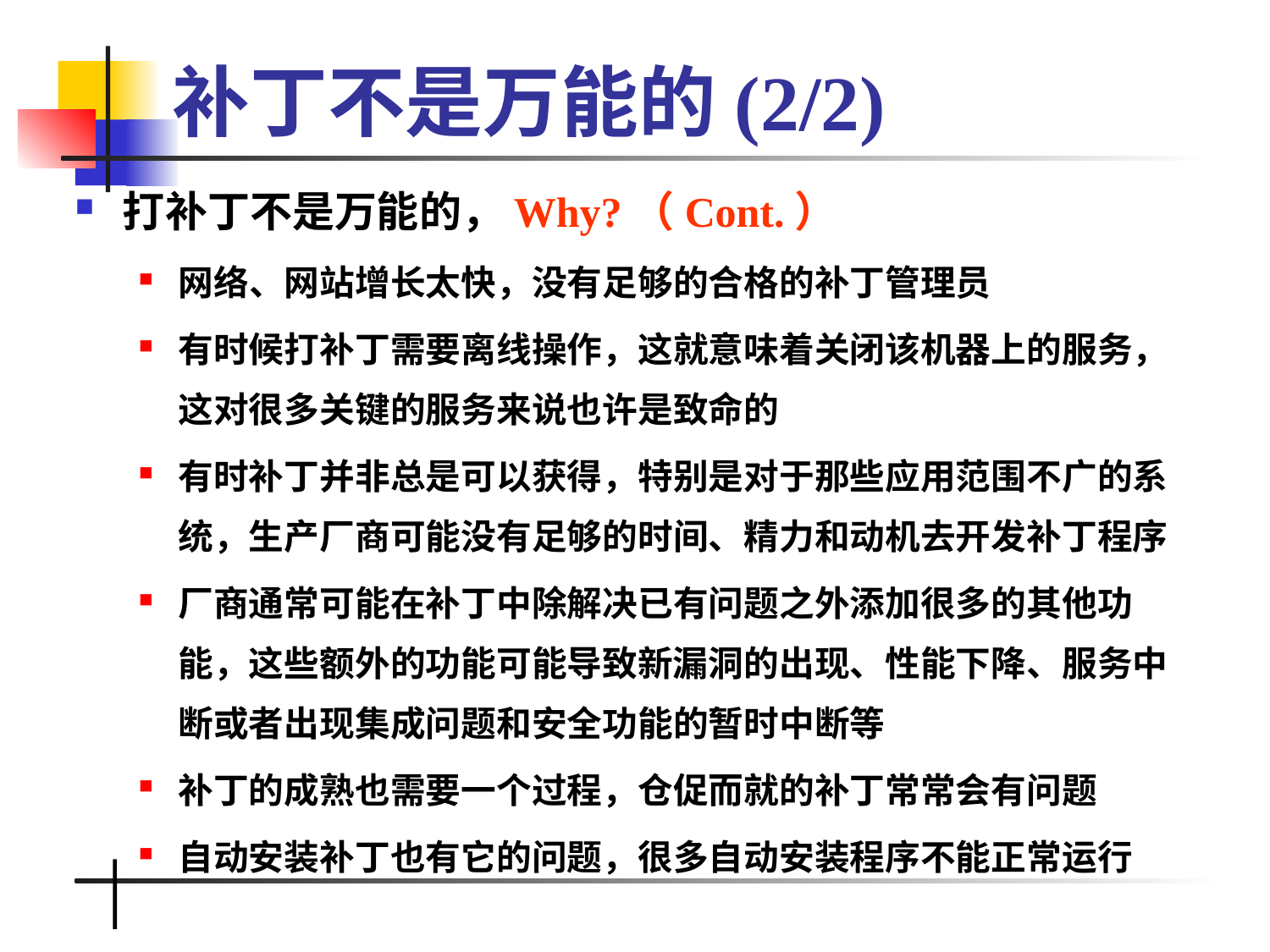

# 补丁不是万能的(2/2)
打补丁不是万能的，Why?（Cont.）
网络、网站增长太快，没有足够的合格的补丁管理员
有时候打补丁需要离线操作，这就意味着关闭该机器上的服务，这对很多关键的服务来说也许是致命的
有时补丁并非总是可以获得，特别是对于那些应用范围不广的系统，生产厂商可能没有足够的时间、精力和动机去开发补丁程序
厂商通常可能在补丁中除解决已有问题之外添加很多的其他功能，这些额外的功能可能导致新漏洞的出现、性能下降、服务中断或者出现集成问题和安全功能的暂时中断等
补丁的成熟也需要一个过程，仓促而就的补丁常常会有问题
自动安装补丁也有它的问题，很多自动安装程序不能正常运行